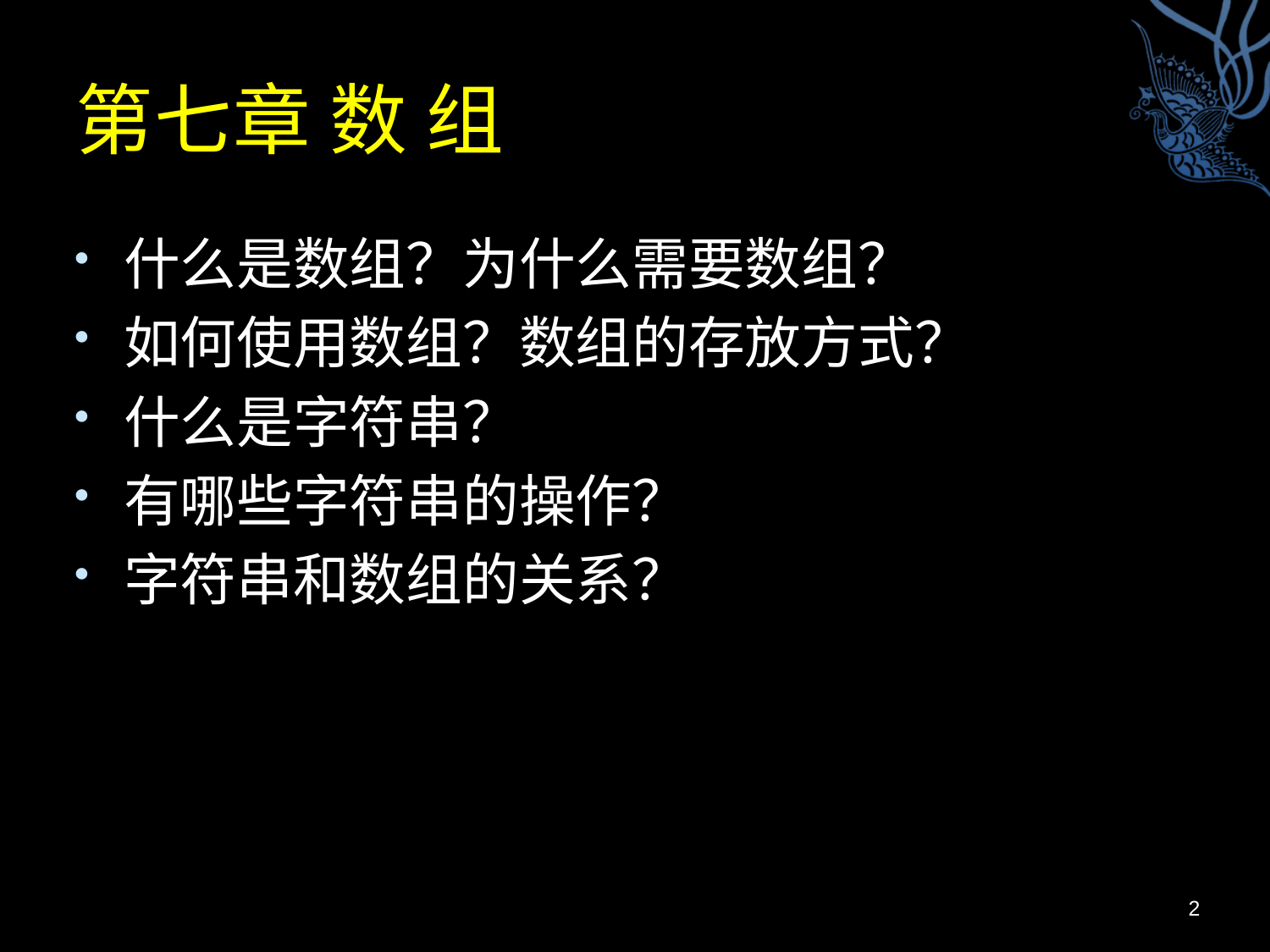

# 第七章 数 组
什么是数组？为什么需要数组？
如何使用数组？数组的存放方式？
什么是字符串？
有哪些字符串的操作？
字符串和数组的关系？

2